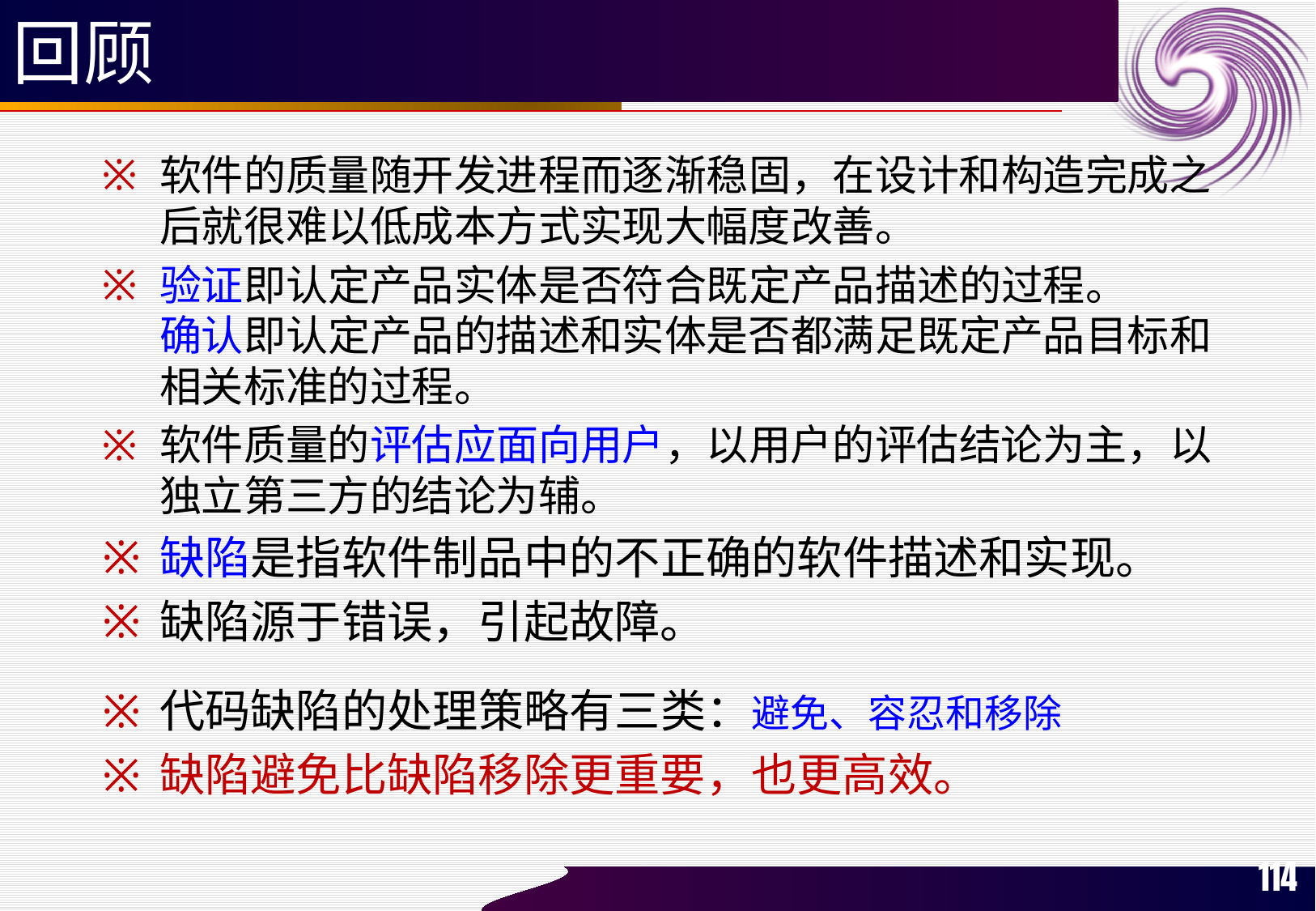

# 回顾
软件的质量随开发进程而逐渐稳固，在设计和构造完成之后就很难以低成本方式实现大幅度改善。
验证即认定产品实体是否符合既定产品描述的过程。
确认即认定产品的描述和实体是否都满足既定产品目标和相关标准的过程。
软件质量的评估应面向用户，以用户的评估结论为主，以独立第三方的结论为辅。
缺陷是指软件制品中的不正确的软件描述和实现。
缺陷源于错误，引起故障。

代码缺陷的处理策略有三类：避免、容忍和移除
缺陷避免比缺陷移除更重要，也更高效。

114